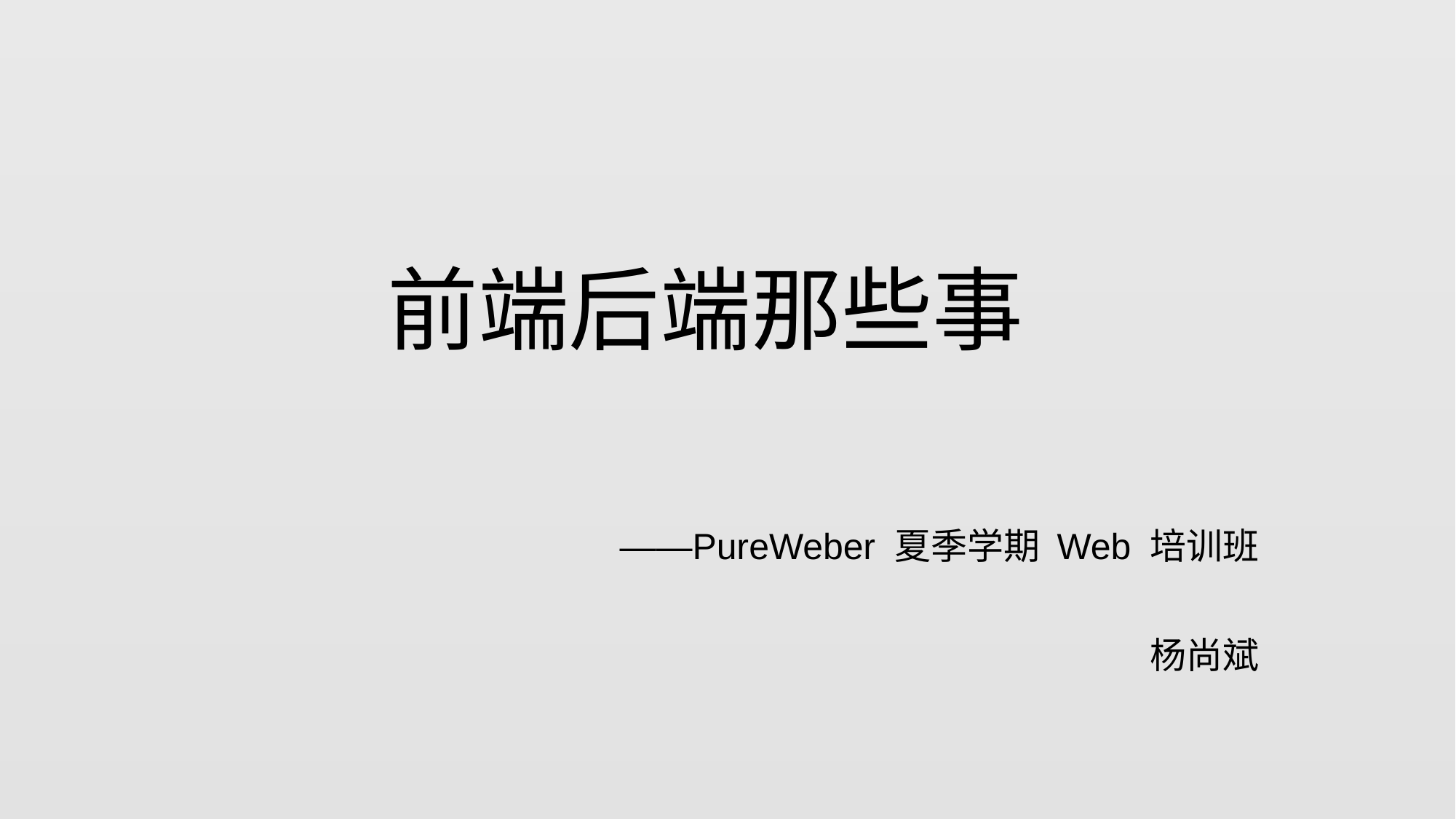

# 前端后端那些事
——PureWeber 夏季学期 Web 培训班

杨尚斌